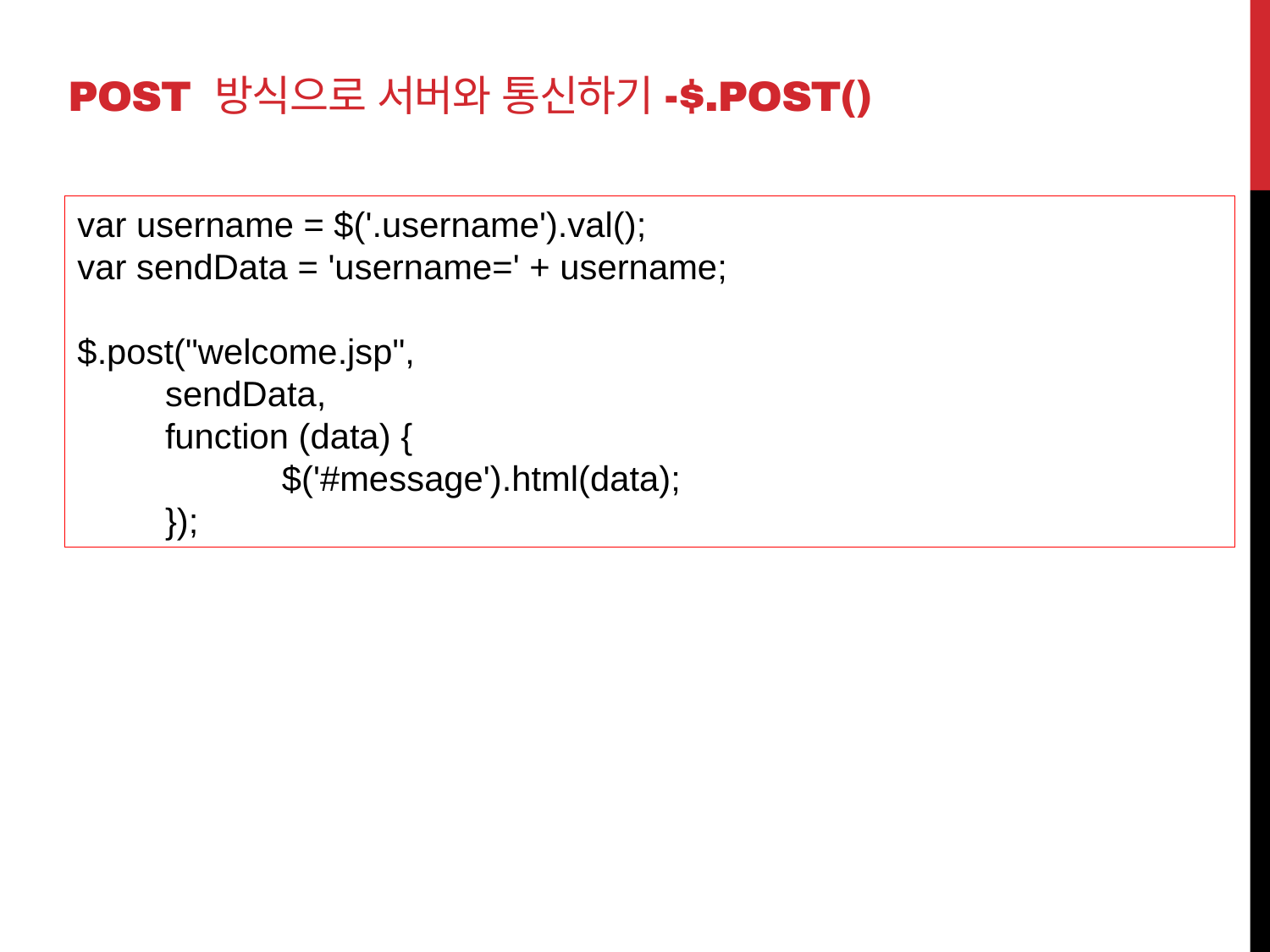

# POST 방식으로 서버와 통신하기-$.post()
var username = $('.username').val();
var sendData = 'username=' + username;

$.post("welcome.jsp",
         sendData,
         function (data) {
                     $('#message').html(data);
         });